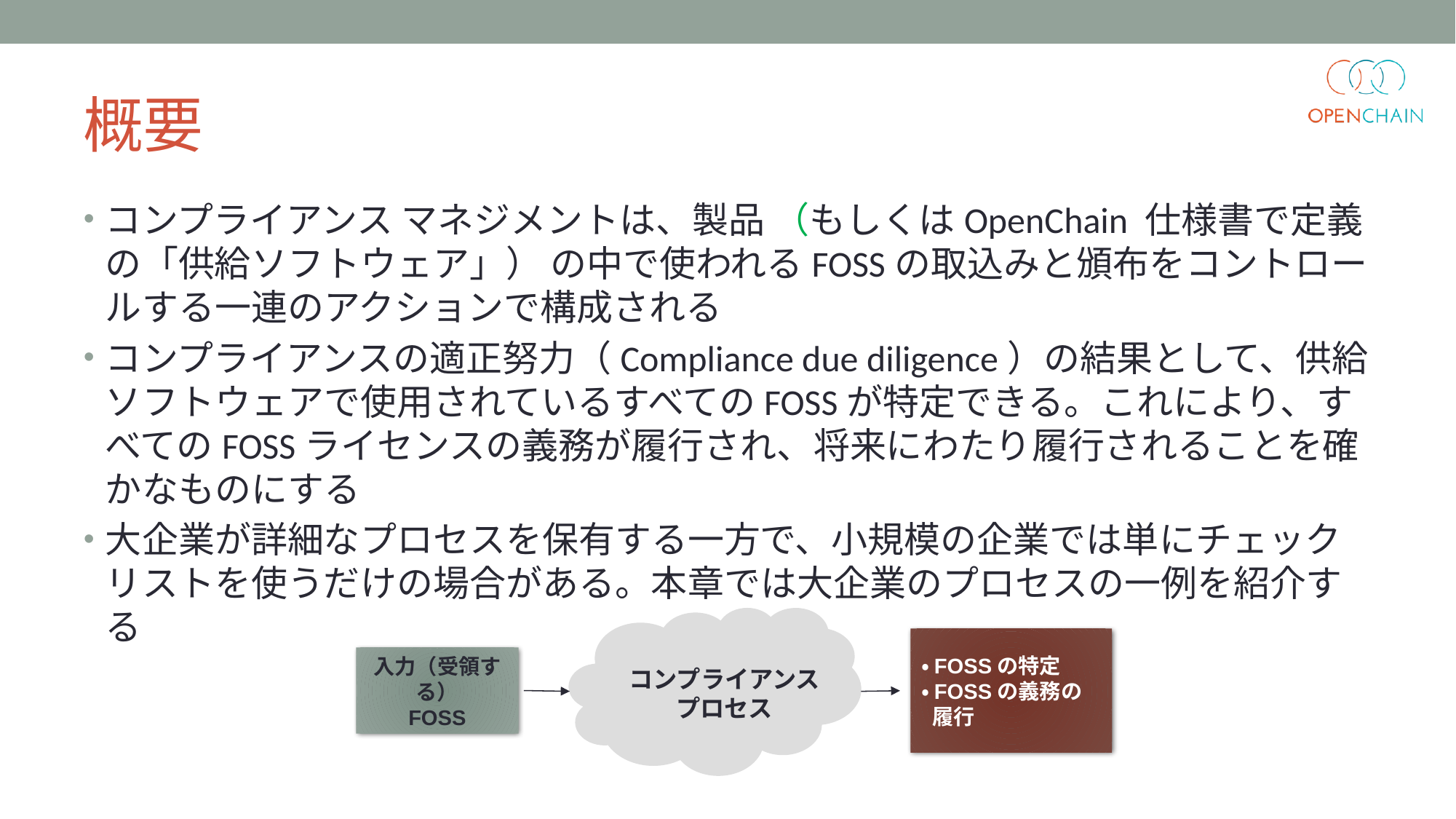

# 概要
コンプライアンス マネジメントは、製品 （もしくはOpenChain 仕様書で定義の「供給ソフトウェア」） の中で使われるFOSSの取込みと頒布をコントロールする一連のアクションで構成される
コンプライアンスの適正努力（Compliance due diligence）の結果として、供給ソフトウェアで使用されているすべてのFOSSが特定できる。これにより、すべてのFOSSライセンスの義務が履行され、将来にわたり履行されることを確かなものにする
大企業が詳細なプロセスを保有する一方で、小規模の企業では単にチェック リストを使うだけの場合がある。本章では大企業のプロセスの一例を紹介する
コンプライアンス プロセス
・FOSSの特定
・FOSSの義務の
履行

入力（受領する）
FOSS